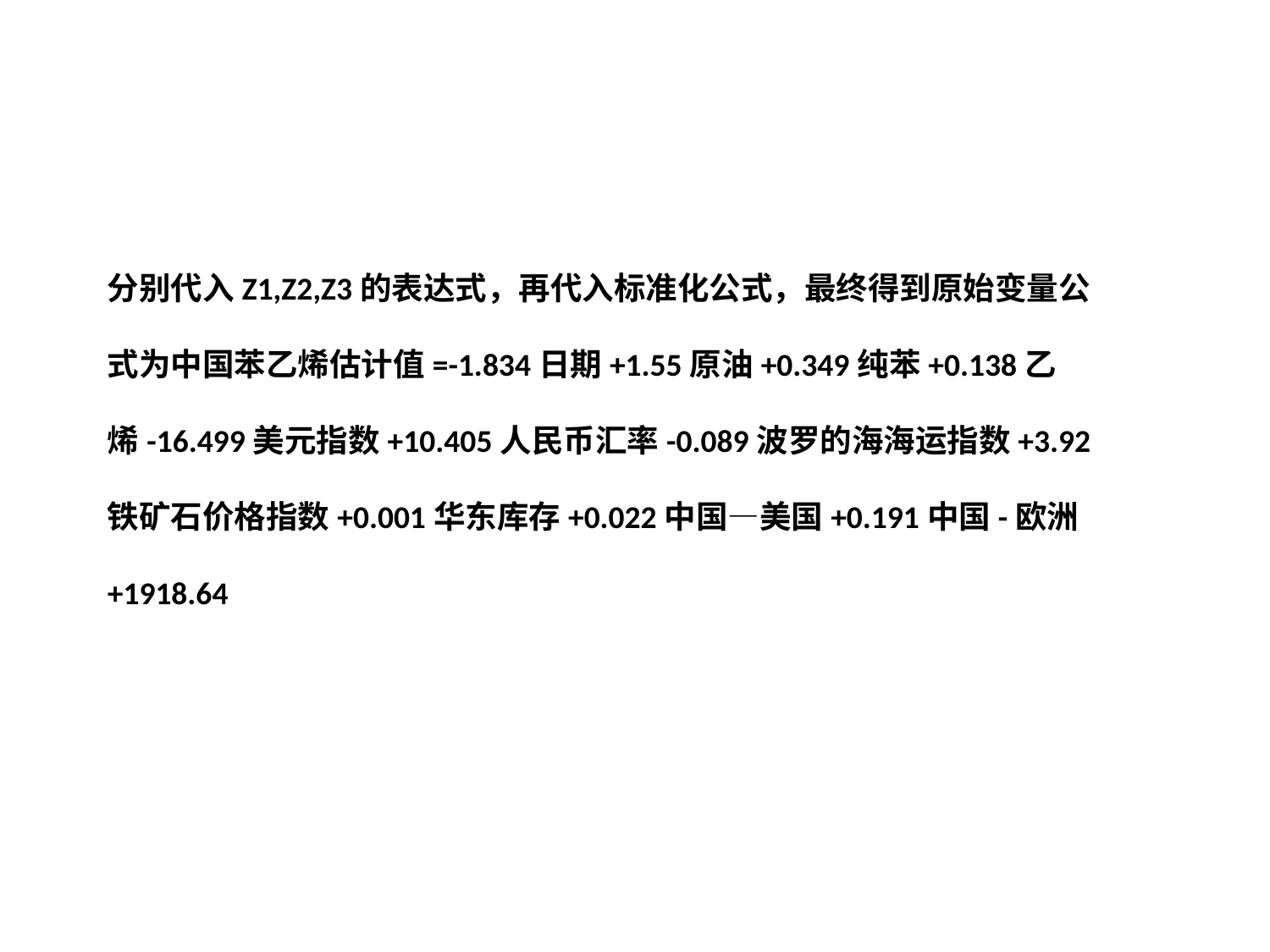

分别代入Z1,Z2,Z3的表达式，再代入标准化公式，最终得到原始变量公式为中国苯乙烯估计值=-1.834日期+1.55原油+0.349纯苯+0.138乙烯-16.499美元指数+10.405人民币汇率-0.089波罗的海海运指数+3.92铁矿石价格指数+0.001华东库存+0.022中国—美国+0.191中国-欧洲+1918.64